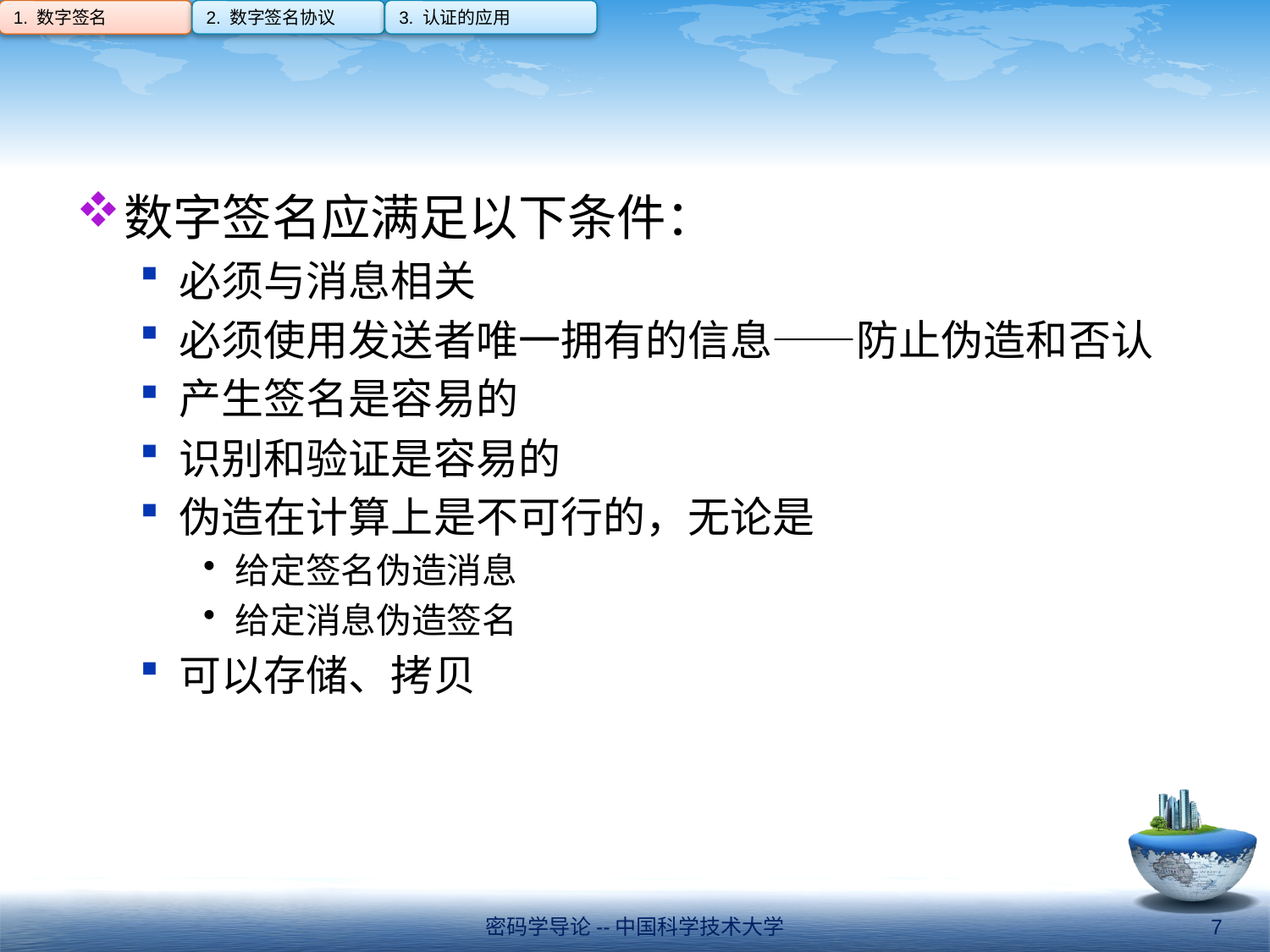

1. 数字签名
2. 数字签名协议
3. 认证的应用
#
数字签名应满足以下条件：
必须与消息相关
必须使用发送者唯一拥有的信息——防止伪造和否认
产生签名是容易的
识别和验证是容易的
伪造在计算上是不可行的，无论是
给定签名伪造消息
给定消息伪造签名
可以存储、拷贝
密码学导论--中国科学技术大学
7